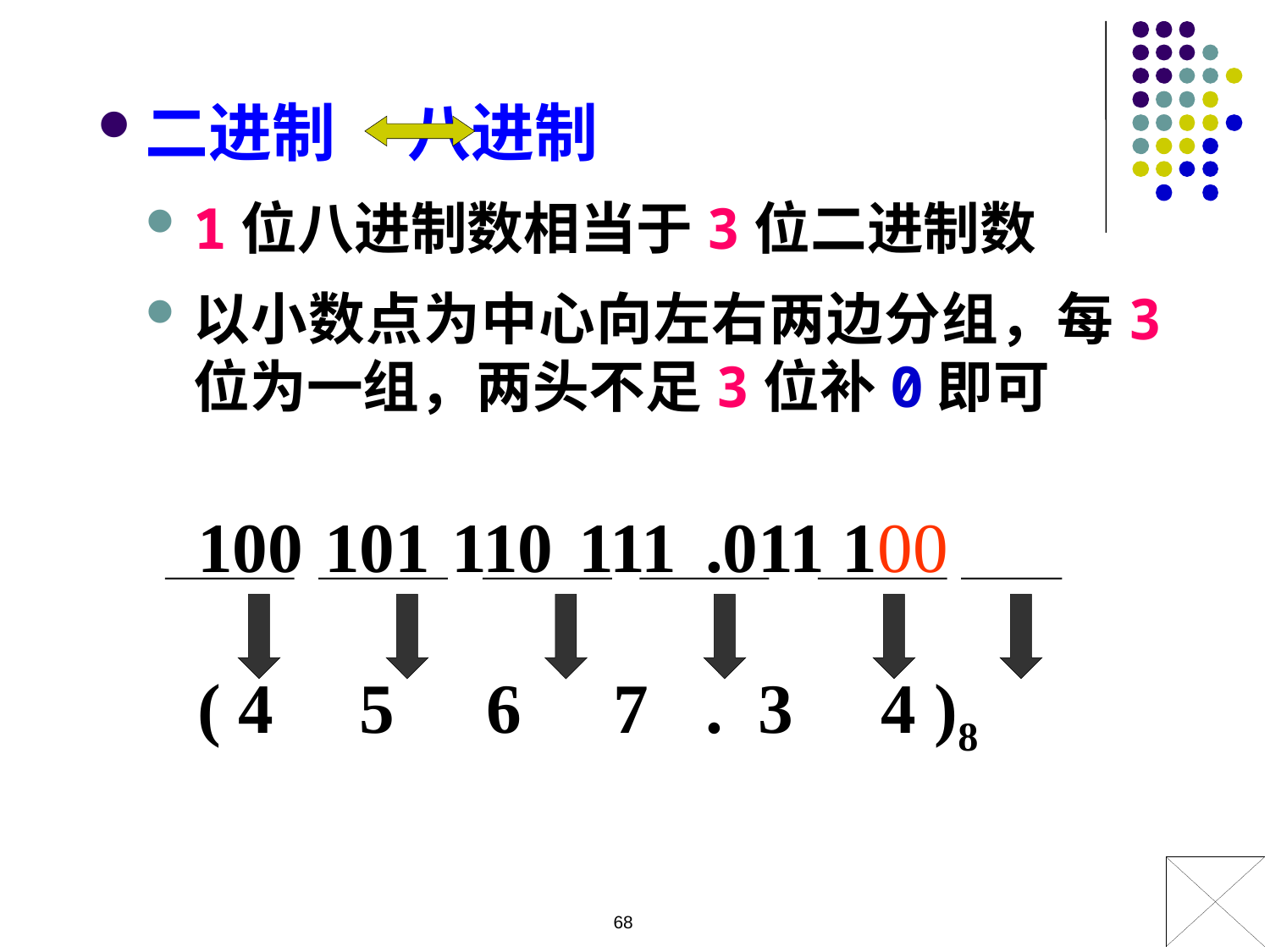

二进制     八进制
1位八进制数相当于3位二进制数
以小数点为中心向左右两边分组，每3 位为一组，两头不足3位补0即可

100	101	110	111	.011 100
( 4	  5	  6	  7	.  3     4 )8

68